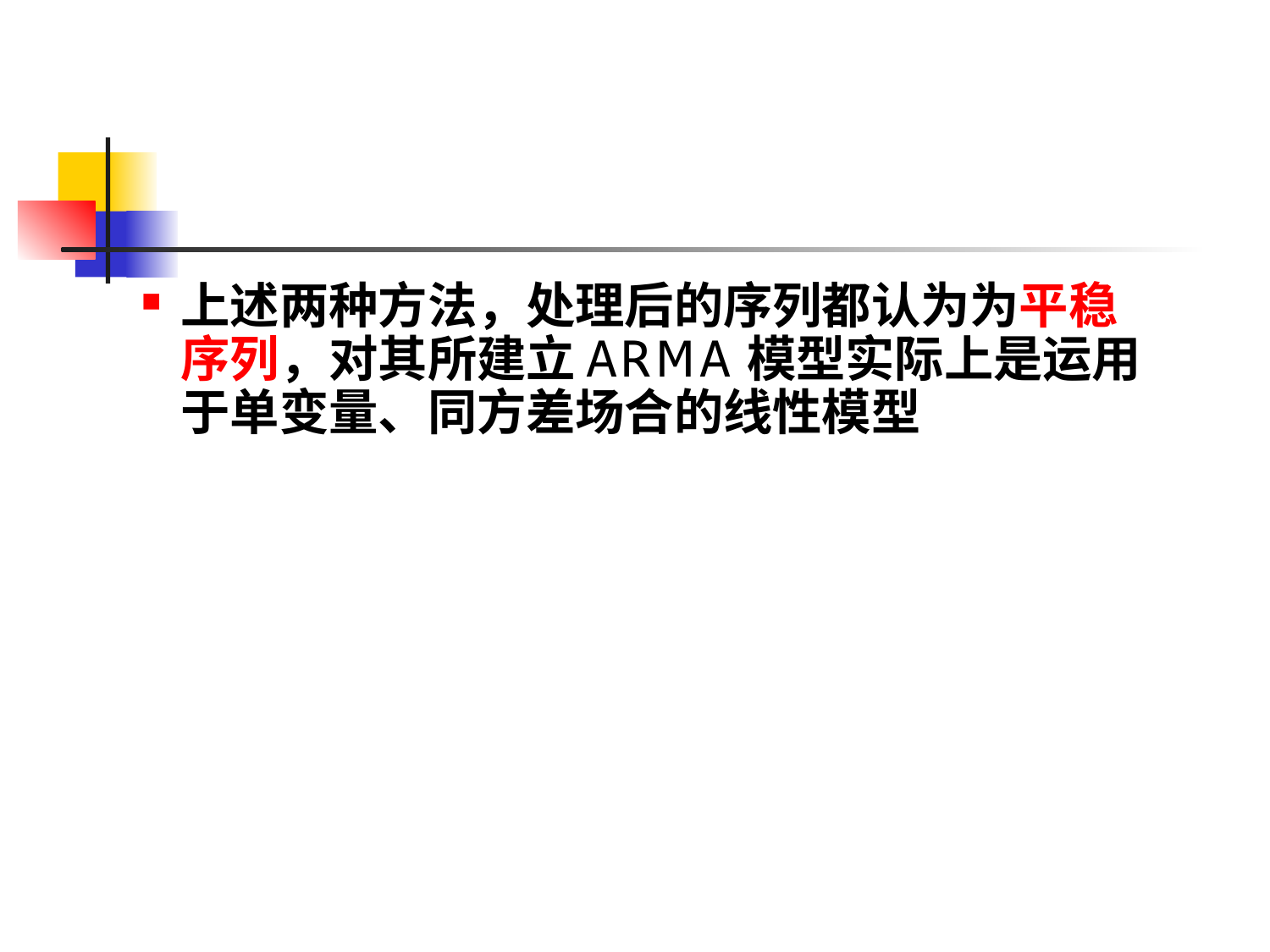

上述两种方法，处理后的序列都认为为平稳序列，对其所建立ARMA模型实际上是运用于单变量、同方差场合的线性模型